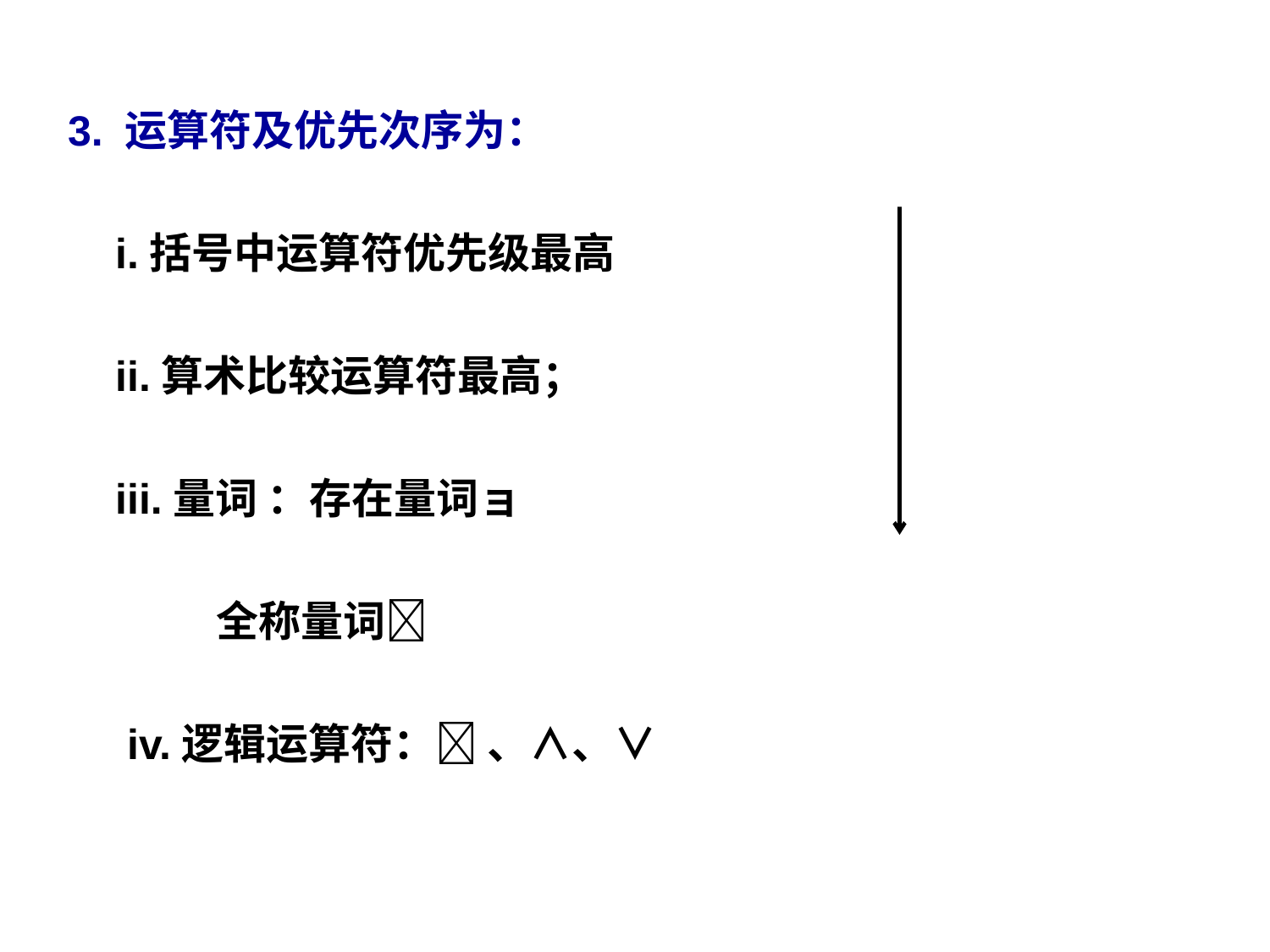

3. 运算符及优先次序为：
      i.括号中运算符优先级最高
      ii.算术比较运算符最高；
      iii.量词 ：存在量词ョ
                 全称量词∀
       iv.逻辑运算符：¬ 、∧、∨
优先级最高